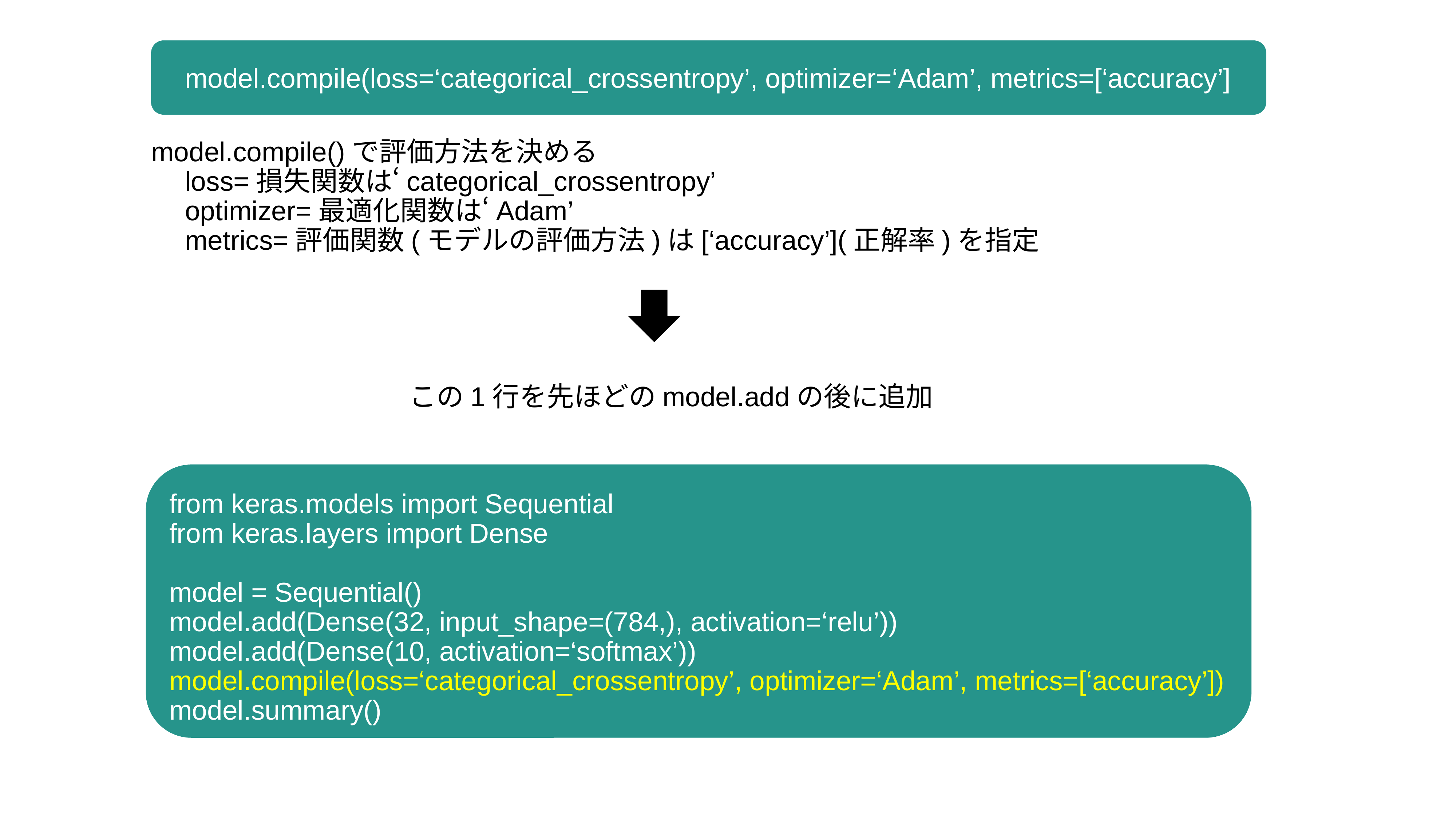

model.compile(loss=‘categorical_crossentropy’, optimizer=‘Adam’, metrics=[‘accuracy’]
model.compile()で評価方法を決める
　loss=損失関数は‘categorical_crossentropy’
　optimizer=最適化関数は‘Adam’
　metrics=評価関数(モデルの評価方法)は[‘accuracy’](正解率)を指定

この1行を先ほどのmodel.addの後に追加

from keras.models import Sequential
from keras.layers import Dense

model = Sequential()
model.add(Dense(32, input_shape=(784,), activation=‘relu’))
model.add(Dense(10, activation=‘softmax’))
model.compile(loss=‘categorical_crossentropy’, optimizer=‘Adam’, metrics=[‘accuracy’])
model.summary()